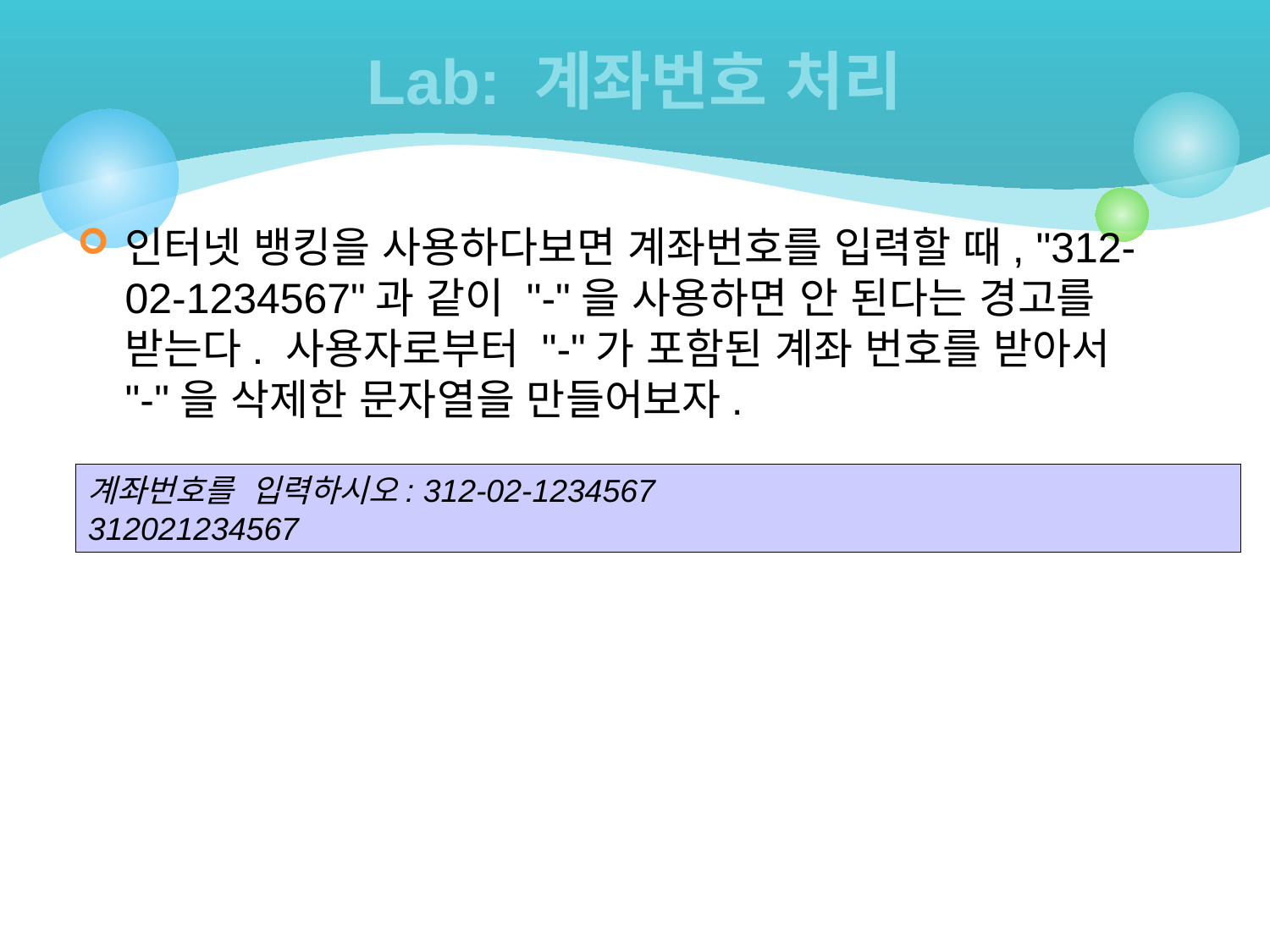

# Lab: 계좌번호 처리
인터넷 뱅킹을 사용하다보면 계좌번호를 입력할 때, "312-02-1234567"과 같이 "-"을 사용하면 안 된다는 경고를 받는다. 사용자로부터 "-"가 포함된 계좌 번호를 받아서 "-"을 삭제한 문자열을 만들어보자.
계좌번호를  입력하시오: 312-02-1234567
312021234567